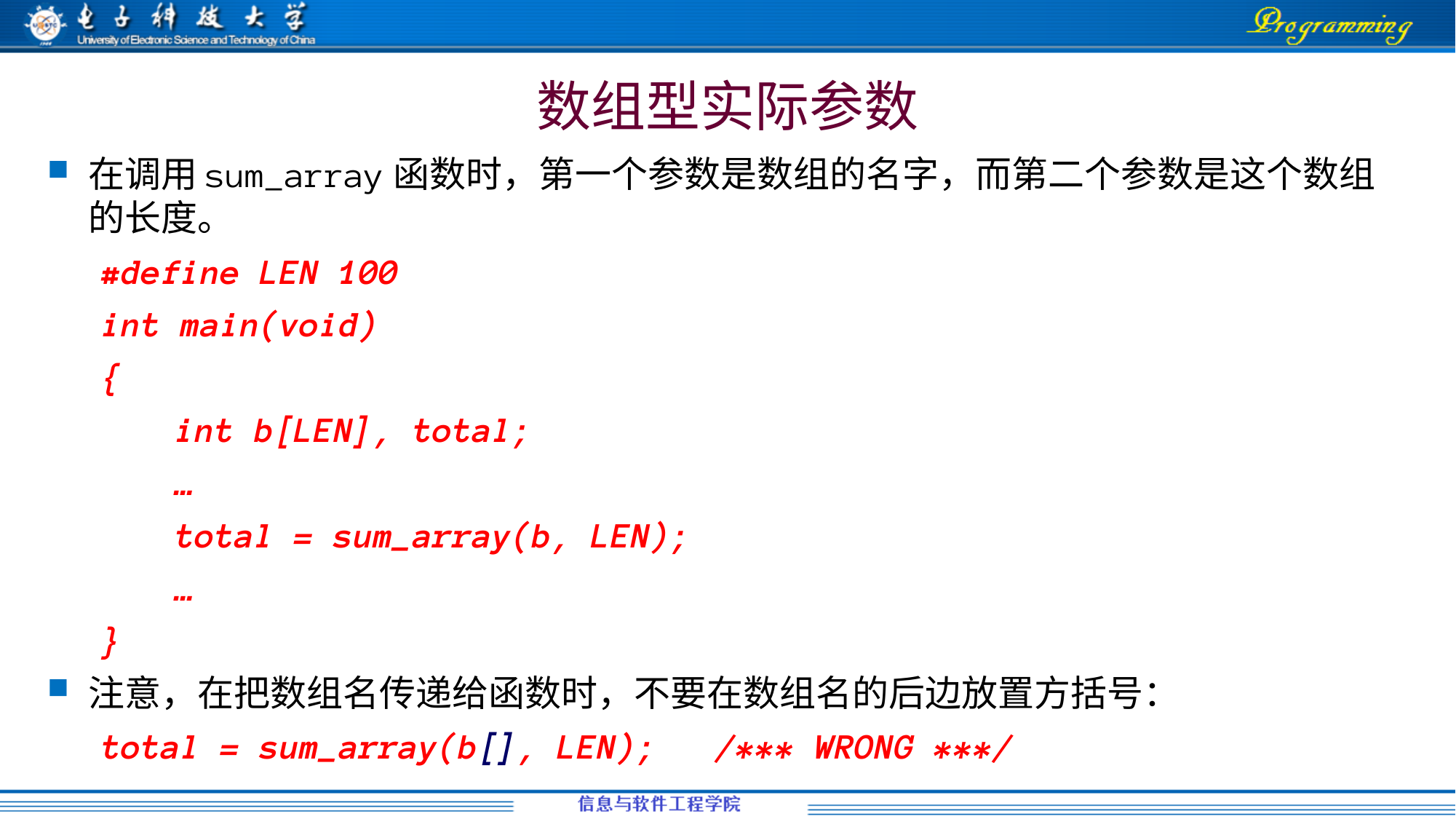

# 数组型实际参数
在调用sum_array函数时，第一个参数是数组的名字，而第二个参数是这个数组的长度。
#define LEN 100
int main(void)
{
	  int b[LEN], total;
	  …
	  total = sum_array(b, LEN);
	  …
}
注意，在把数组名传递给函数时，不要在数组名的后边放置方括号：
total = sum_array(b[], LEN);   /*** WRONG ***/